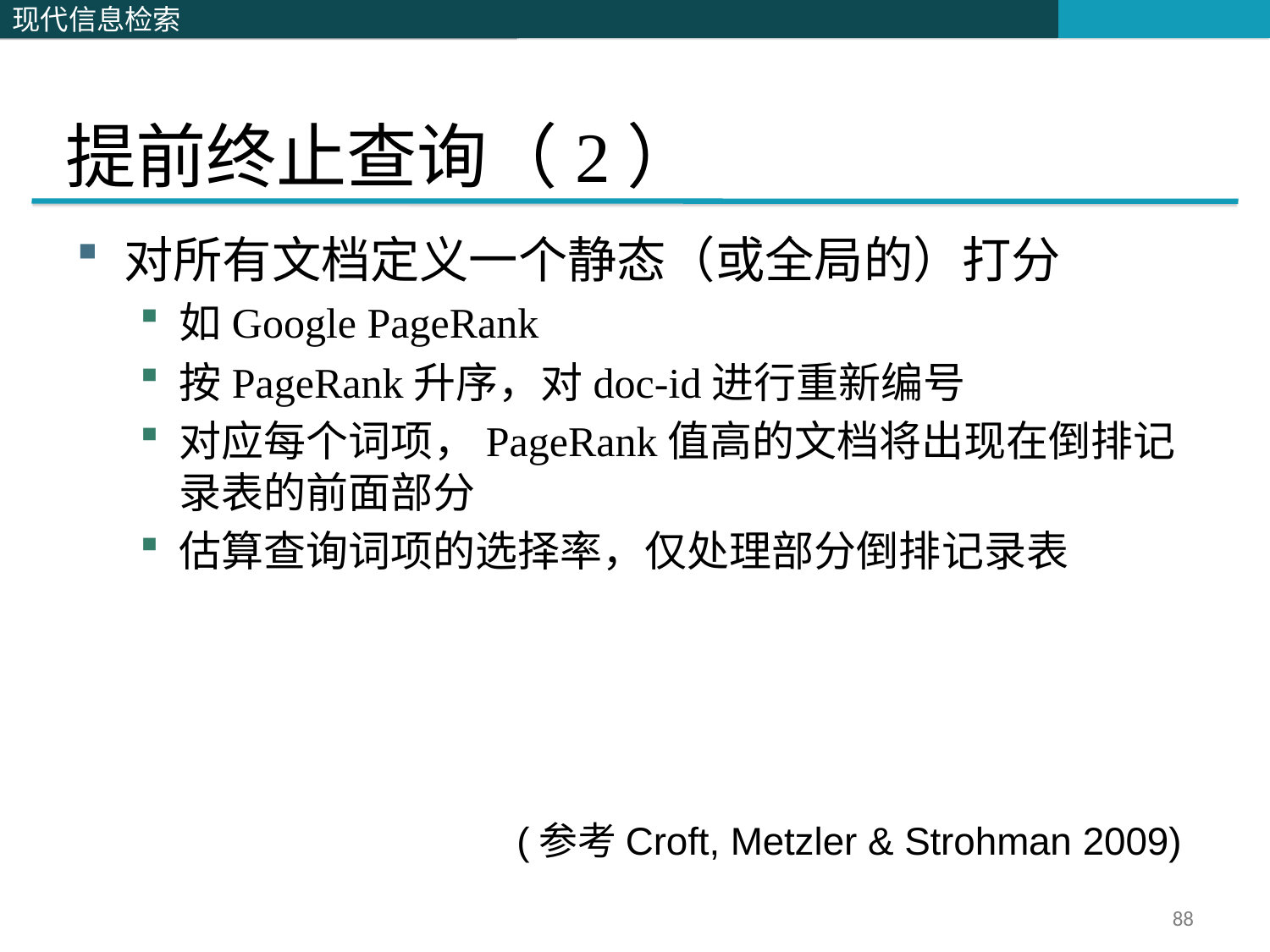

# 提前终止查询（2）
对所有文档定义一个静态（或全局的）打分
如Google PageRank
按PageRank升序，对doc-id进行重新编号
对应每个词项，PageRank值高的文档将出现在倒排记录表的前面部分
估算查询词项的选择率，仅处理部分倒排记录表

(参考Croft, Metzler & Strohman 2009)
88